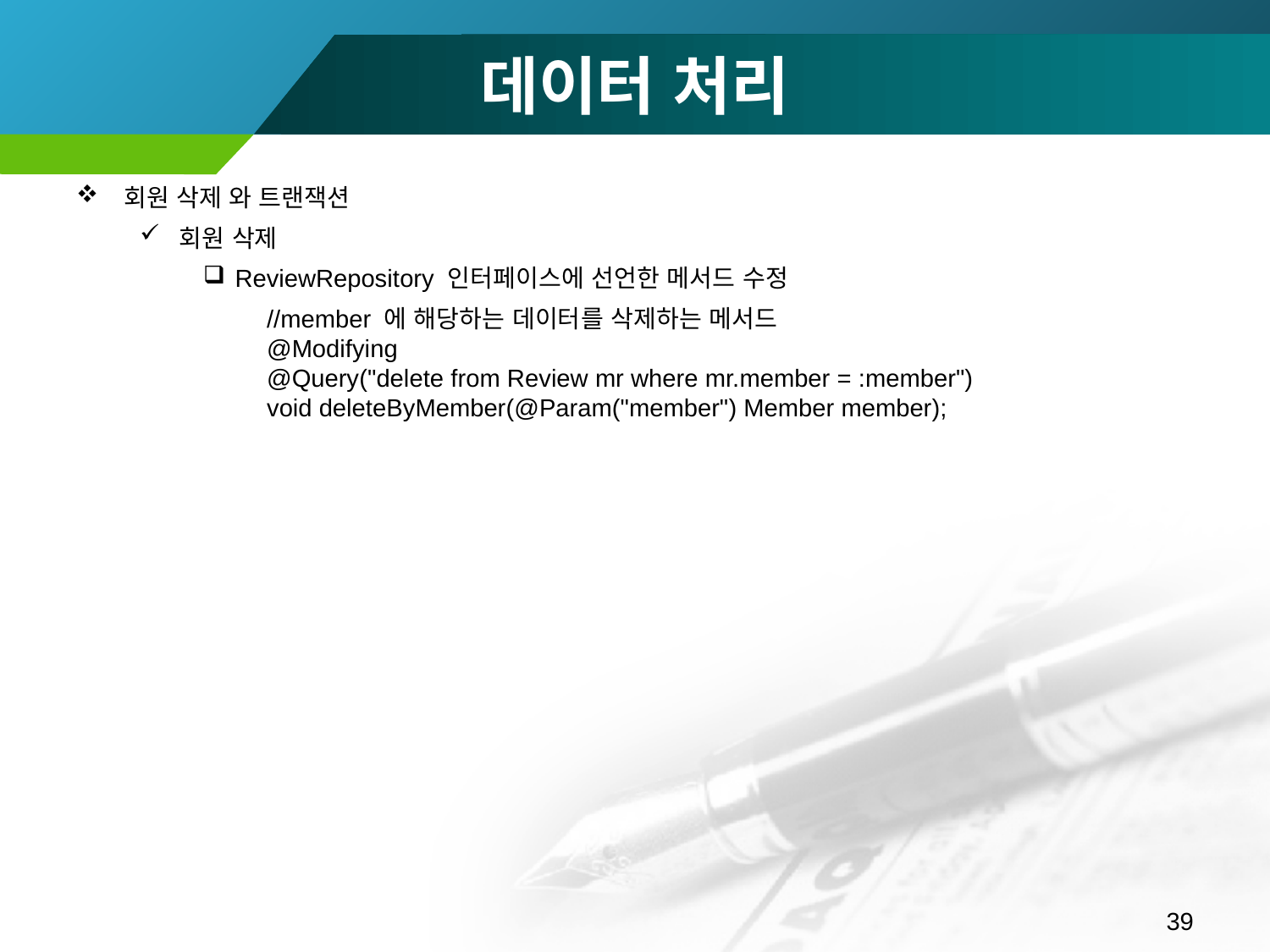

# 데이터 처리
회원 삭제 와 트랜잭션
회원 삭제
ReviewRepository 인터페이스에 선언한 메서드 수정
//member 에 해당하는 데이터를 삭제하는 메서드
@Modifying
@Query("delete from Review mr where mr.member = :member")
void deleteByMember(@Param("member") Member member);
39